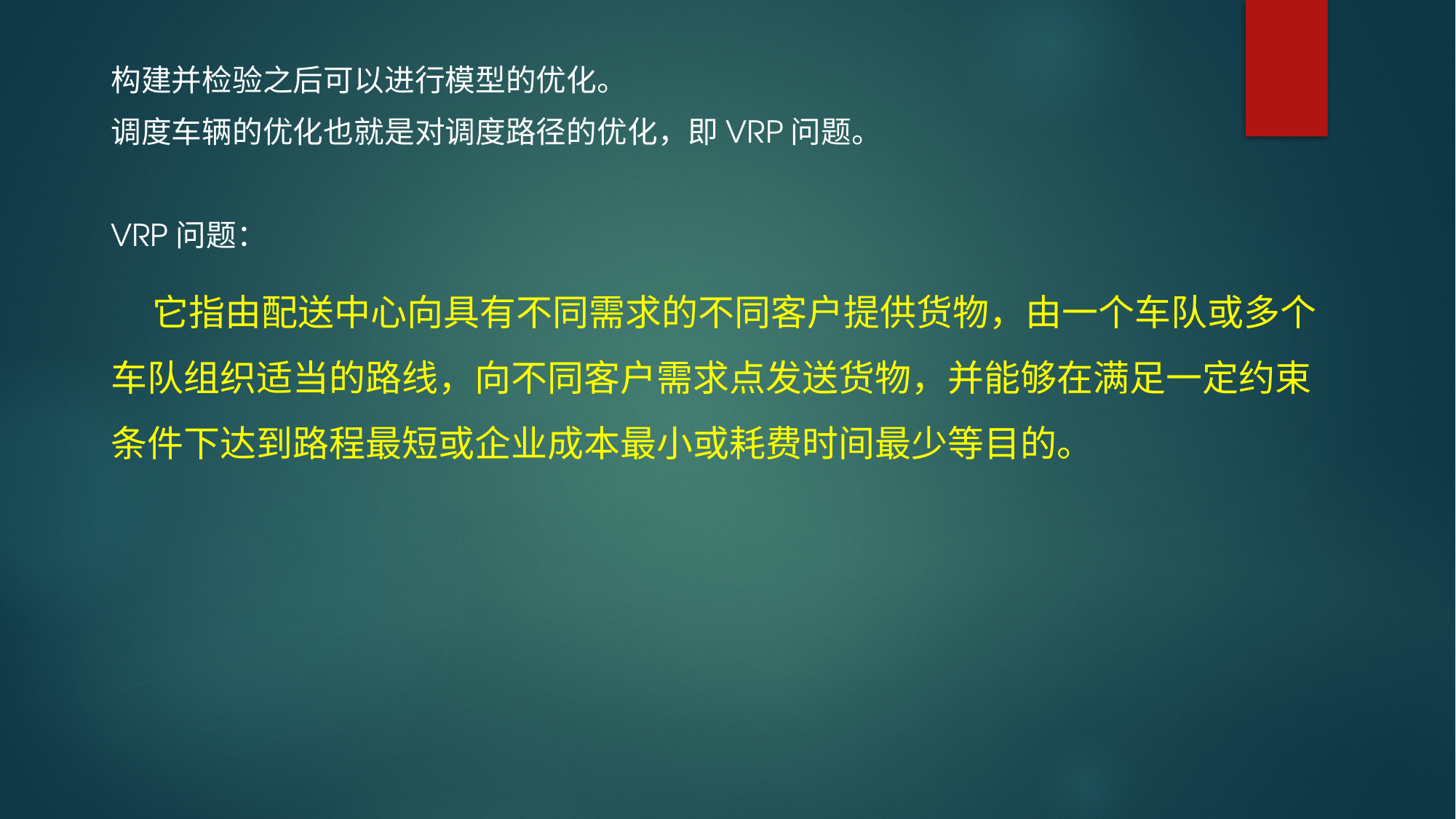

构建并检验之后可以进行模型的优化。
调度车辆的优化也就是对调度路径的优化，即VRP问题。

VRP问题：
    它指由配送中心向具有不同需求的不同客户提供货物，由一个车队或多个车队组织适当的路线，向不同客户需求点发送货物，并能够在满足一定约束条件下达到路程最短或企业成本最小或耗费时间最少等目的。